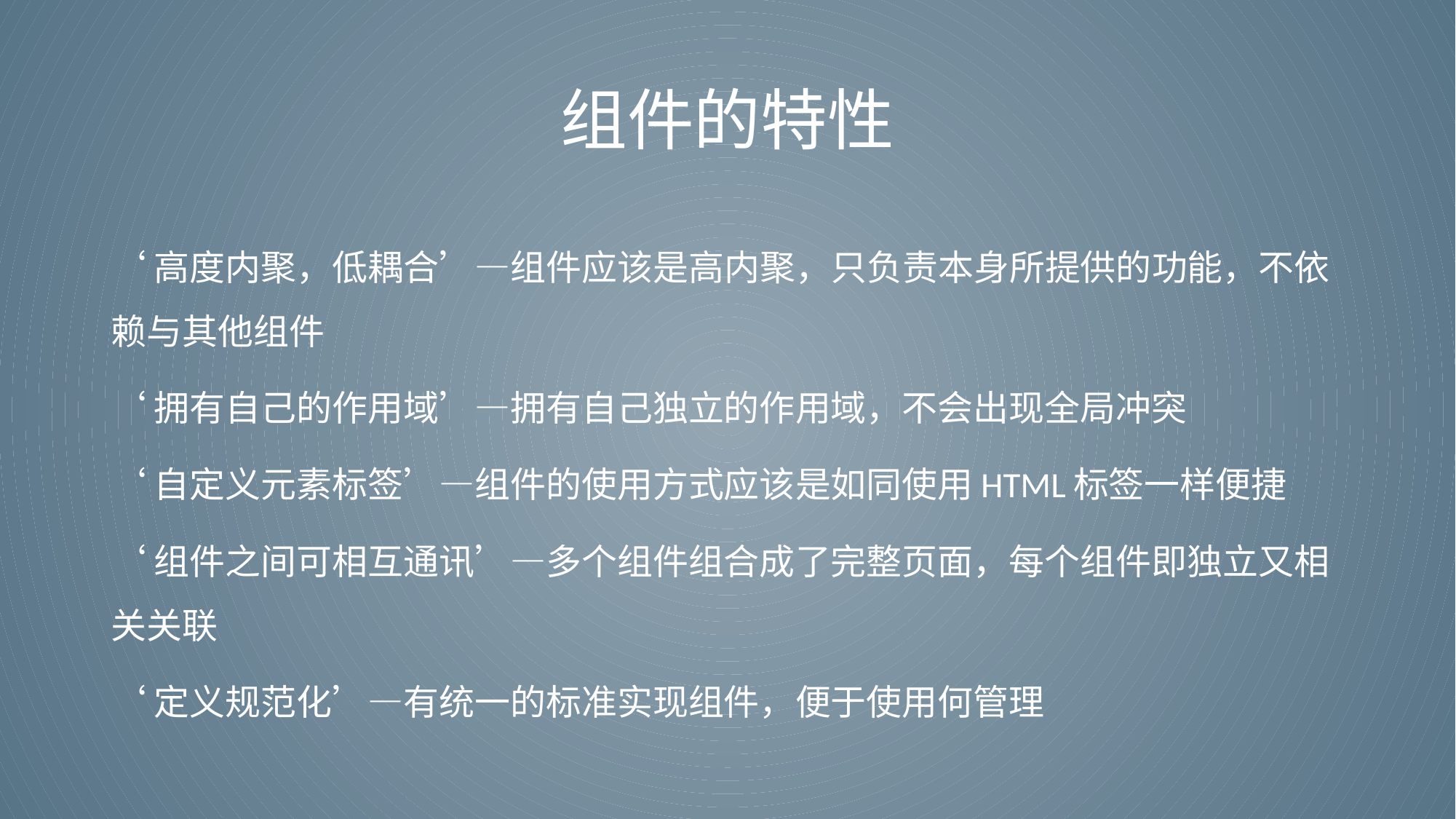

# 组件的特性
‘高度内聚，低耦合’—组件应该是高内聚，只负责本身所提供的功能，不依赖与其他组件
‘拥有自己的作用域’—拥有自己独立的作用域，不会出现全局冲突
‘自定义元素标签’—组件的使用方式应该是如同使用HTML标签一样便捷
‘组件之间可相互通讯’—多个组件组合成了完整页面，每个组件即独立又相关关联
‘定义规范化’—有统一的标准实现组件，便于使用何管理